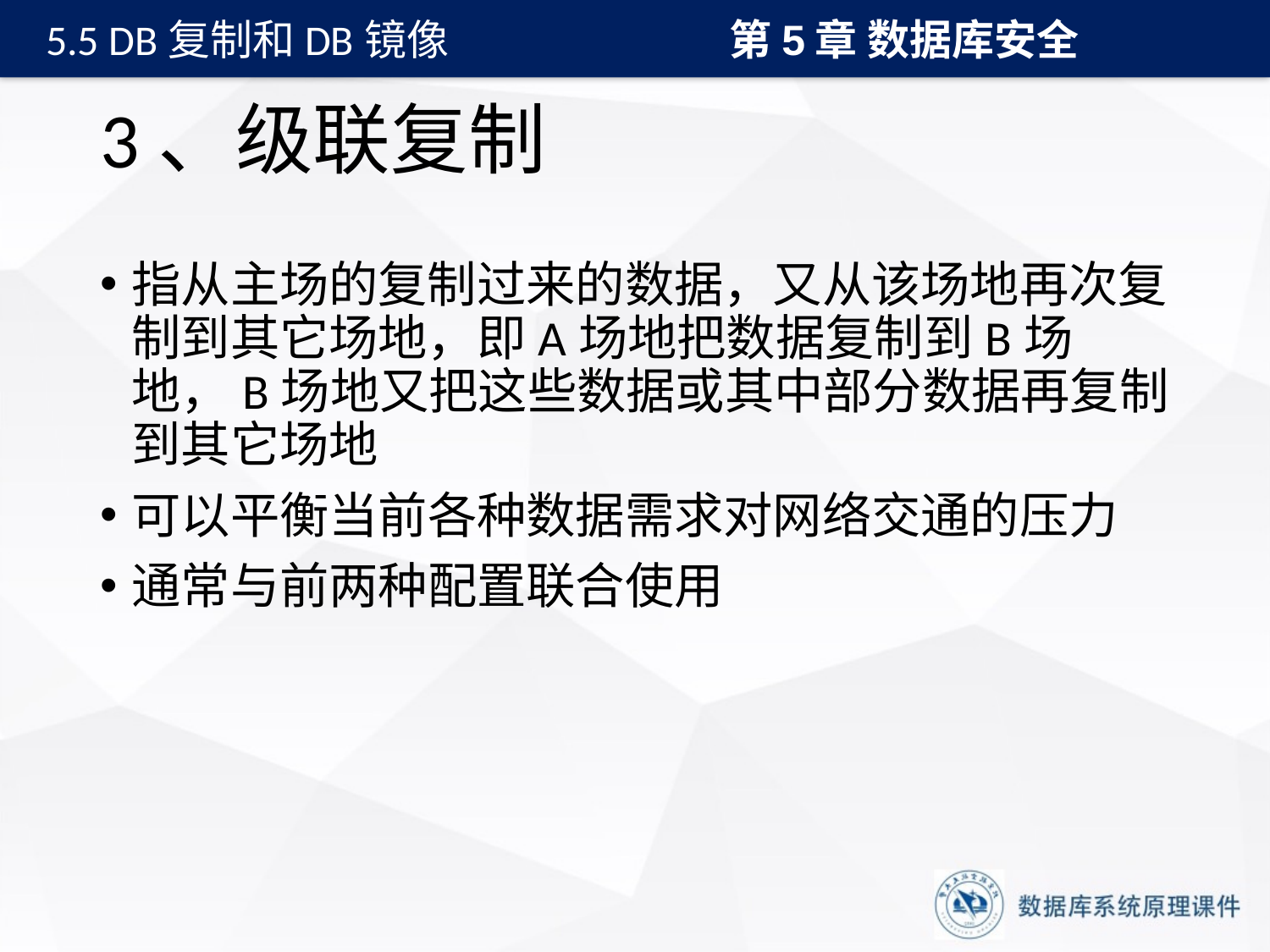

第5章 数据库安全
5.5 DB复制和DB镜像
# 3、级联复制
指从主场的复制过来的数据，又从该场地再次复制到其它场地，即A场地把数据复制到B场地，B场地又把这些数据或其中部分数据再复制到其它场地
可以平衡当前各种数据需求对网络交通的压力
通常与前两种配置联合使用